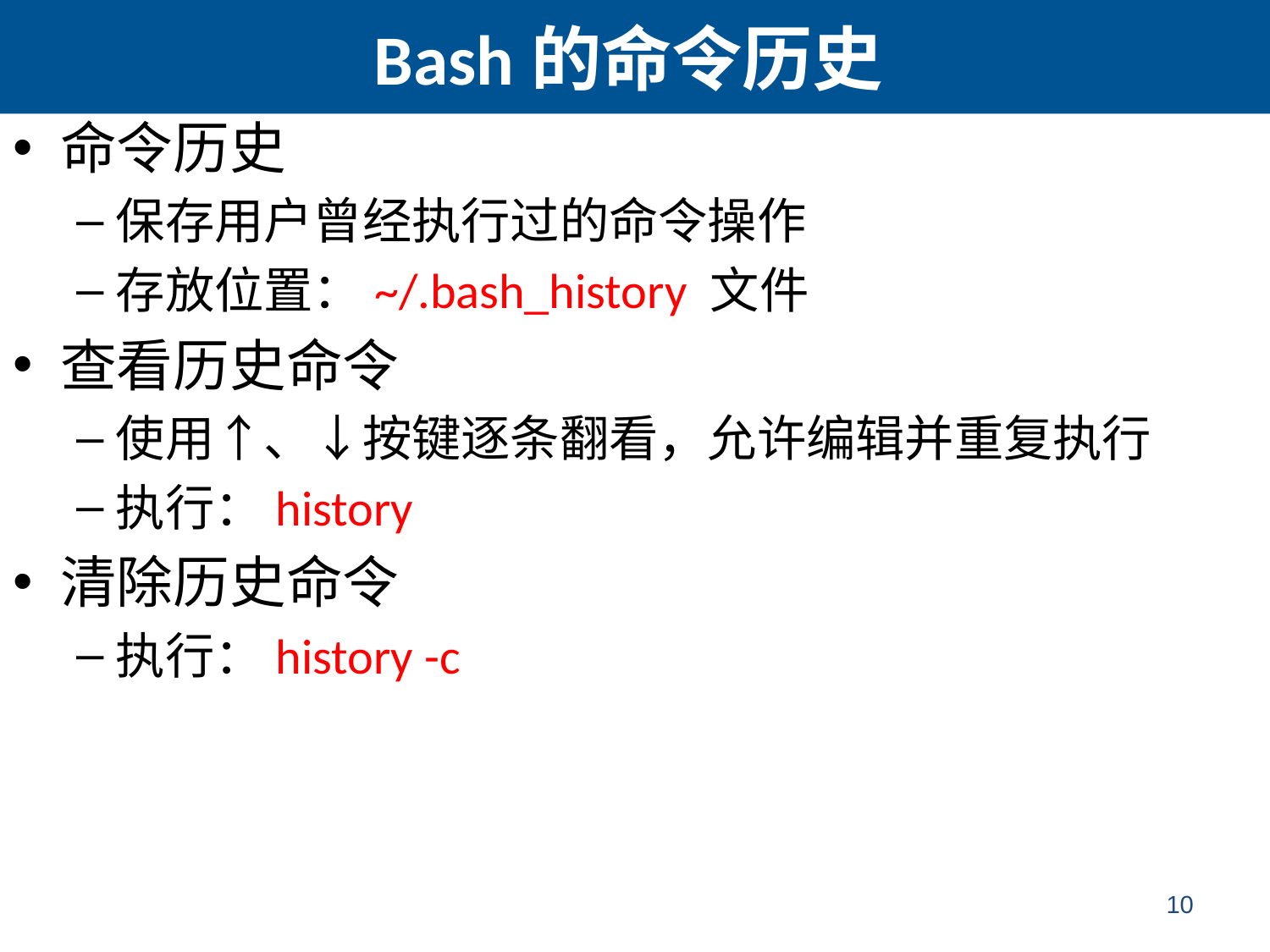

# Bash的命令历史
命令历史
保存用户曾经执行过的命令操作
存放位置：~/.bash_history 文件
查看历史命令
使用↑、↓按键逐条翻看，允许编辑并重复执行
执行：history
清除历史命令
执行：history -c
10